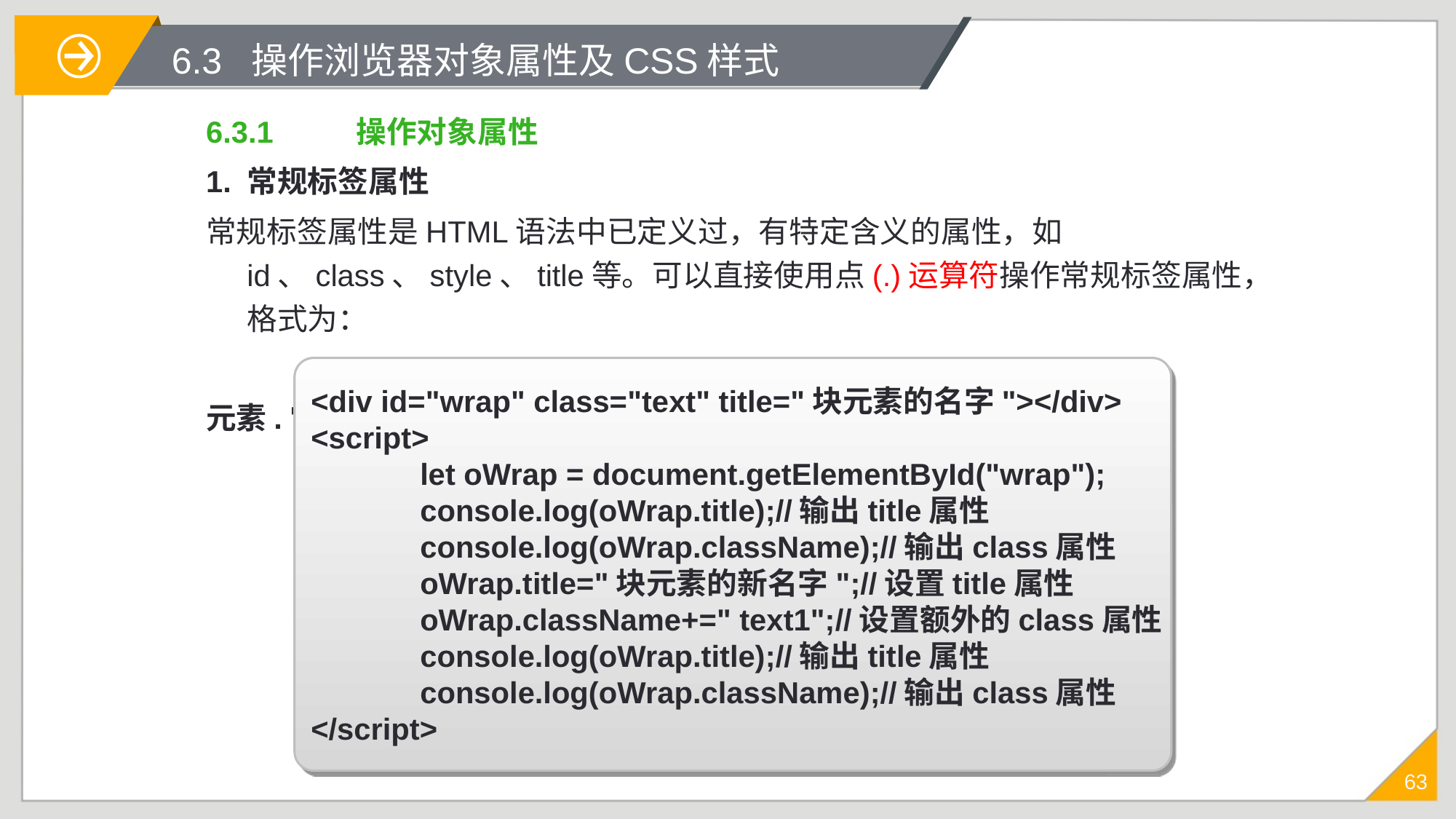

# 6.3  操作浏览器对象属性及CSS样式
6.3.1	操作对象属性
1. 常规标签属性
常规标签属性是HTML语法中已定义过，有特定含义的属性，如id、class、style、title等。可以直接使用点(.)运算符操作常规标签属性，格式为：

元素.常规标签属性

<div id="wrap" class="text" title="块元素的名字"></div>
<script>
	let oWrap = document.getElementById("wrap");
	console.log(oWrap.title);//输出title属性
	console.log(oWrap.className);//输出class属性
	oWrap.title="块元素的新名字";//设置title属性
	oWrap.className+=" text1";//设置额外的class属性
	console.log(oWrap.title);//输出title属性
	console.log(oWrap.className);//输出class属性
</script>